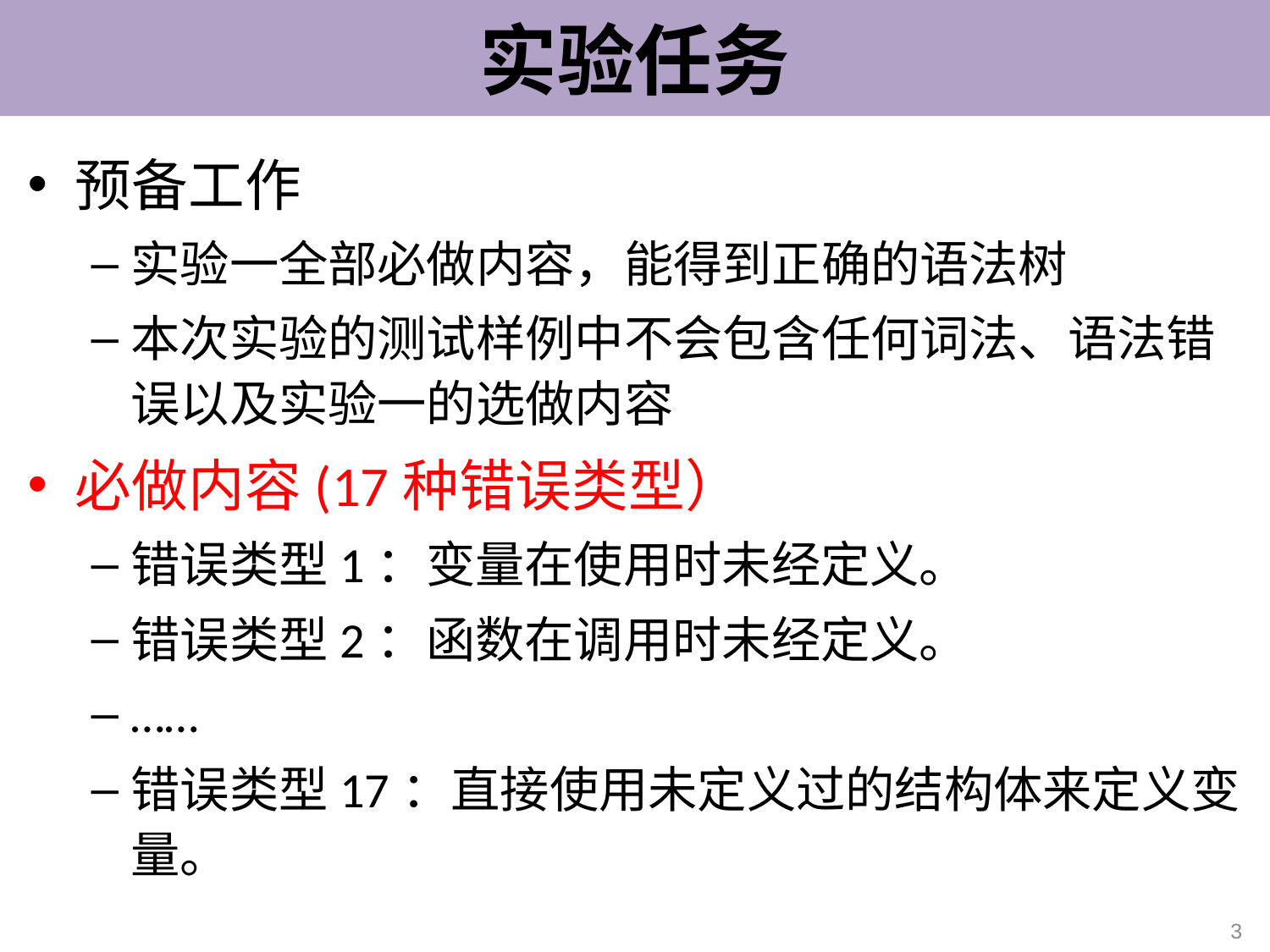

# 实验任务
预备工作
实验一全部必做内容，能得到正确的语法树
本次实验的测试样例中不会包含任何词法、语法错误以及实验一的选做内容
必做内容(17种错误类型）
错误类型1：变量在使用时未经定义。
错误类型2：函数在调用时未经定义。
……
错误类型17：直接使用未定义过的结构体来定义变量。
3